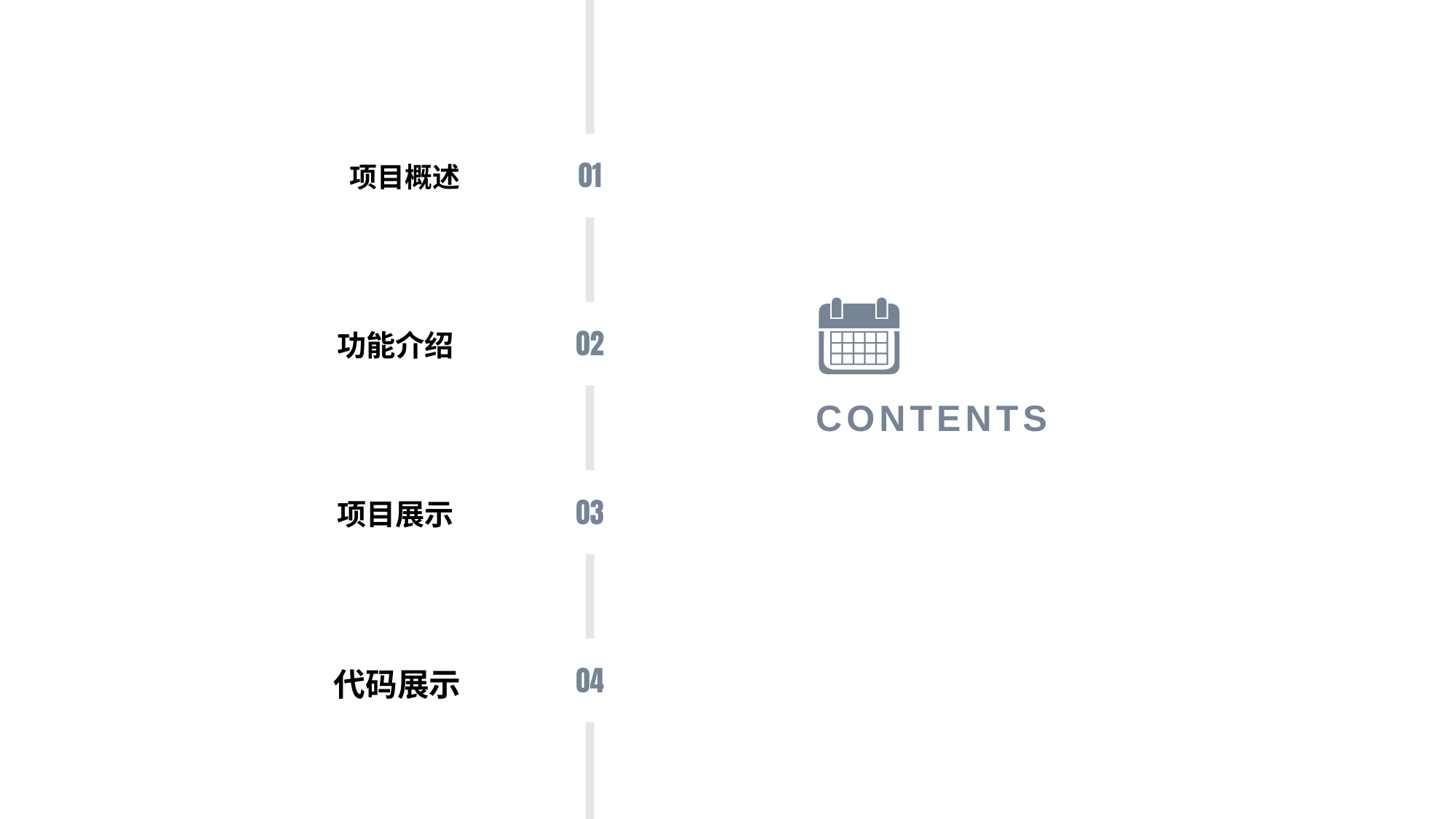

01
02
03
04
项目概述

CONTENTS
功能介绍
项目展示
代码展示